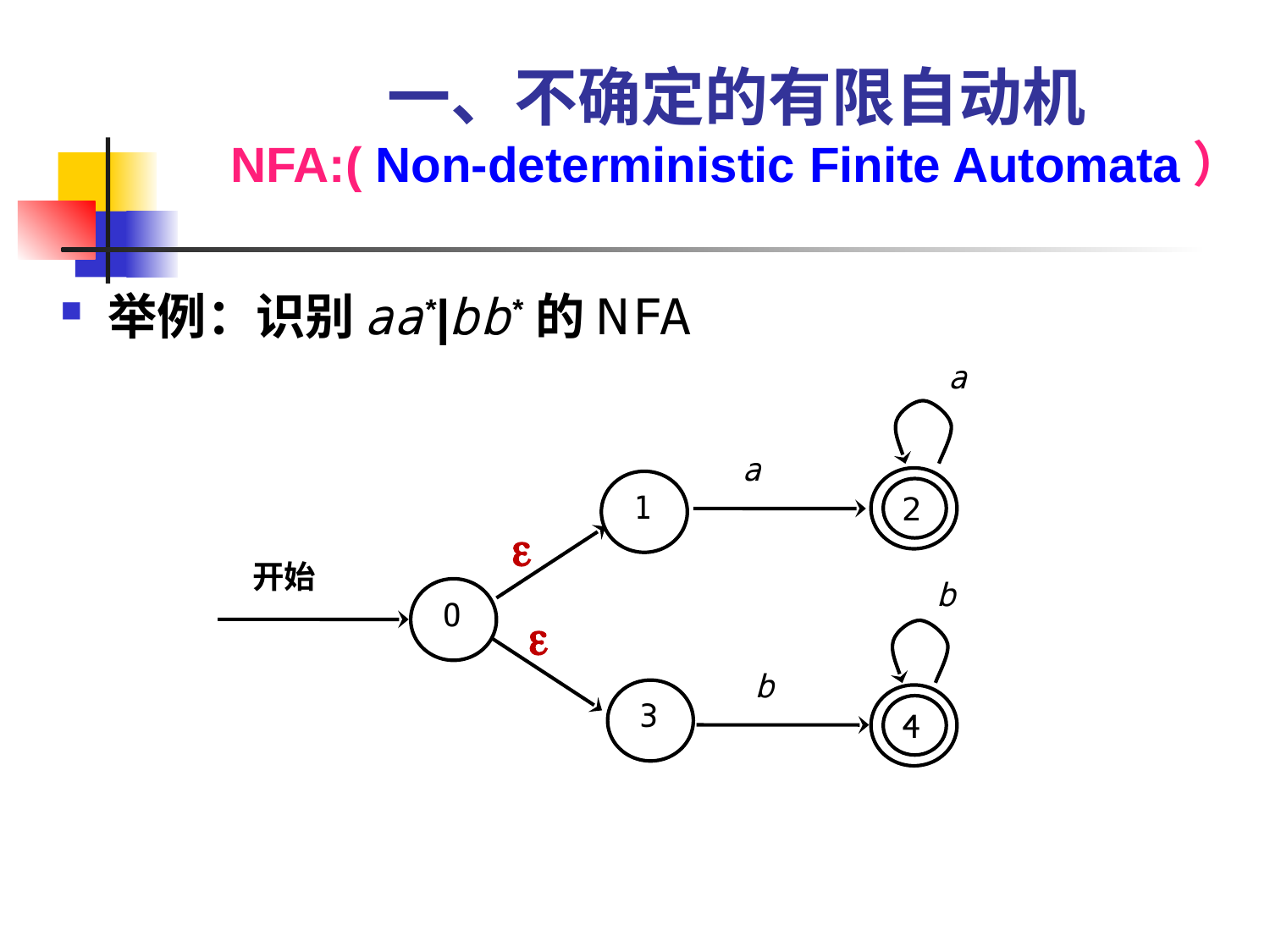

一、不确定的有限自动机
NFA:( Non-deterministic Finite Automata）
举例：识别aa*|bb*的NFA
a

a

2
1

ε

开始
b
0
ε

b
3

4